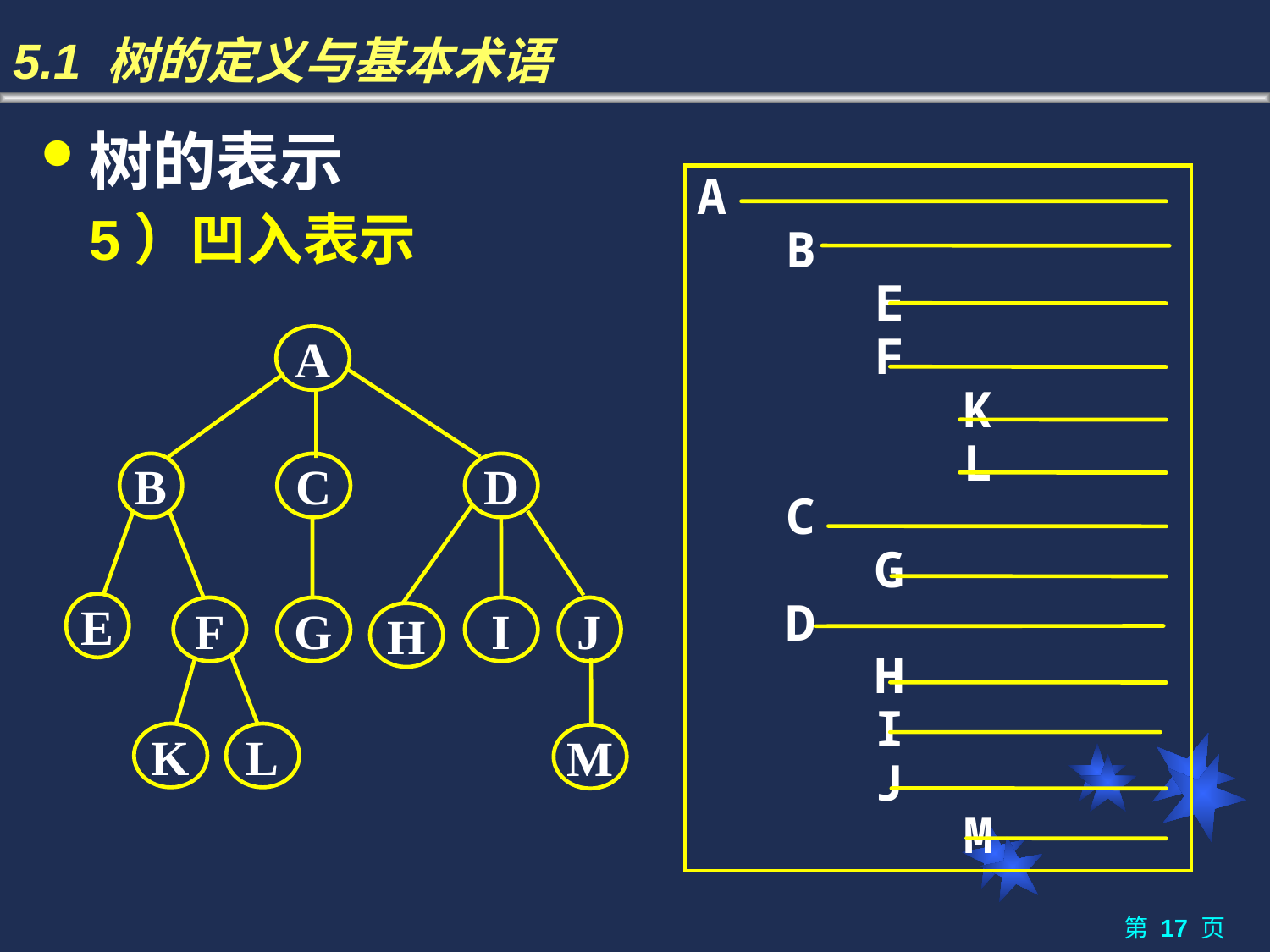

# 5.1 树的定义与基本术语
树的表示
	5）凹入表示
A
   B
      E
      F
         K
         L
   C
      G
   D
      H
      I
      J
         M

A

B
C
D

E
F
G
I
J
H

K
L
M
第 17 页